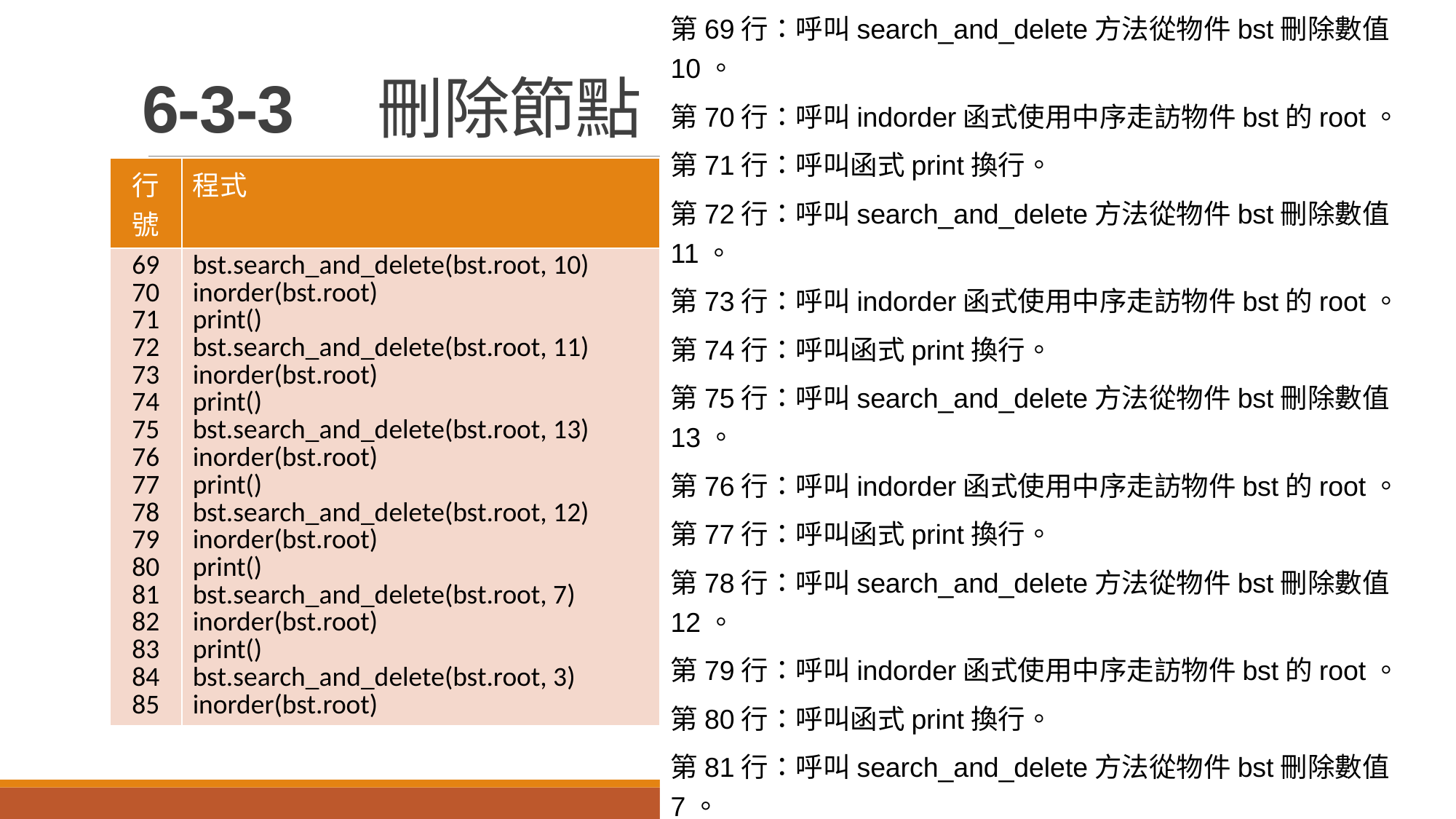

第69行：呼叫search_and_delete方法從物件bst刪除數值10。
第70行：呼叫indorder函式使用中序走訪物件bst的root。
第71行：呼叫函式print換行。
第72行：呼叫search_and_delete方法從物件bst刪除數值11。
第73行：呼叫indorder函式使用中序走訪物件bst的root。
第74行：呼叫函式print換行。
第75行：呼叫search_and_delete方法從物件bst刪除數值13。
第76行：呼叫indorder函式使用中序走訪物件bst的root。
第77行：呼叫函式print換行。
第78行：呼叫search_and_delete方法從物件bst刪除數值12。
第79行：呼叫indorder函式使用中序走訪物件bst的root。
第80行：呼叫函式print換行。
第81行：呼叫search_and_delete方法從物件bst刪除數值7。
第82行：呼叫indorder函式使用中序走訪物件bst的root。
第83行：呼叫函式print換行。
第84行：呼叫search_and_delete方法從物件bst刪除數值3。
第85行：呼叫indorder函式使用中序走訪物件bst的root。
# 6-3-3　刪除節點(6-3 二元搜尋樹.py)
| 行號 | 程式 |
| --- | --- |
| 69 70 71 72 73 74 75 76 77 78 79 80 81 82 83 84 85 | bst.search\_and\_delete(bst.root, 10) inorder(bst.root) print() bst.search\_and\_delete(bst.root, 11) inorder(bst.root) print() bst.search\_and\_delete(bst.root, 13) inorder(bst.root) print() bst.search\_and\_delete(bst.root, 12) inorder(bst.root) print() bst.search\_and\_delete(bst.root, 7) inorder(bst.root) print() bst.search\_and\_delete(bst.root, 3) inorder(bst.root) |